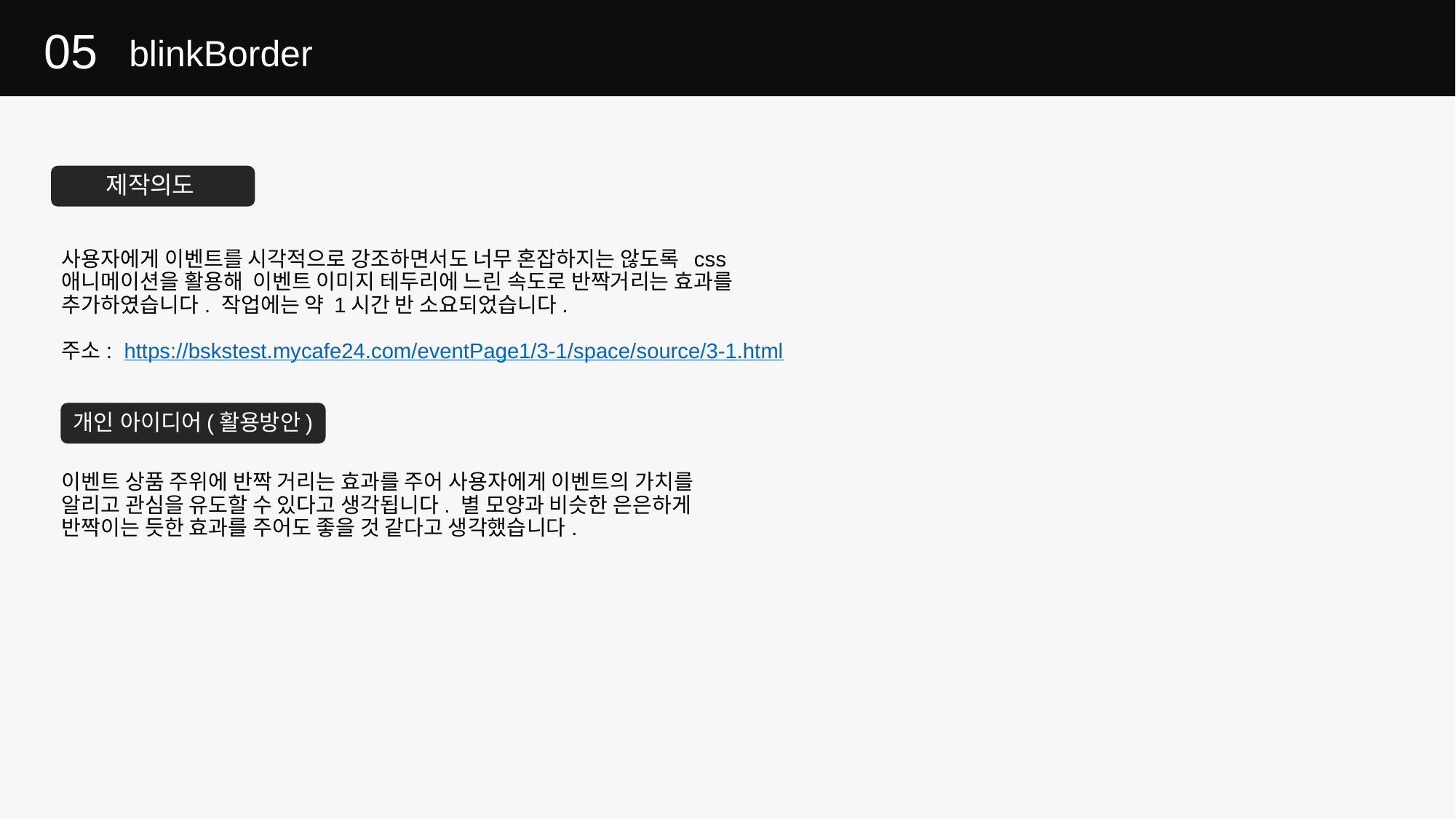

# 05
blinkBorder

제작의도
사용자에게 이벤트를 시각적으로 강조하면서도 너무 혼잡하지는 않도록  css 애니메이션을 활용해  이벤트 이미지 테두리에 느린 속도로 반짝거리는 효과를 추가하였습니다. 작업에는 약 1시간 반 소요되었습니다.

주소:  https://bskstest.mycafe24.com/eventPage1/3-1/space/source/3-1.html

개인 아이디어(활용방안)
이벤트 상품 주위에 반짝 거리는 효과를 주어 사용자에게 이벤트의 가치를 알리고 관심을 유도할 수 있다고 생각됩니다. 별 모양과 비슷한 은은하게 반짝이는 듯한 효과를 주어도 좋을 것 같다고 생각했습니다.